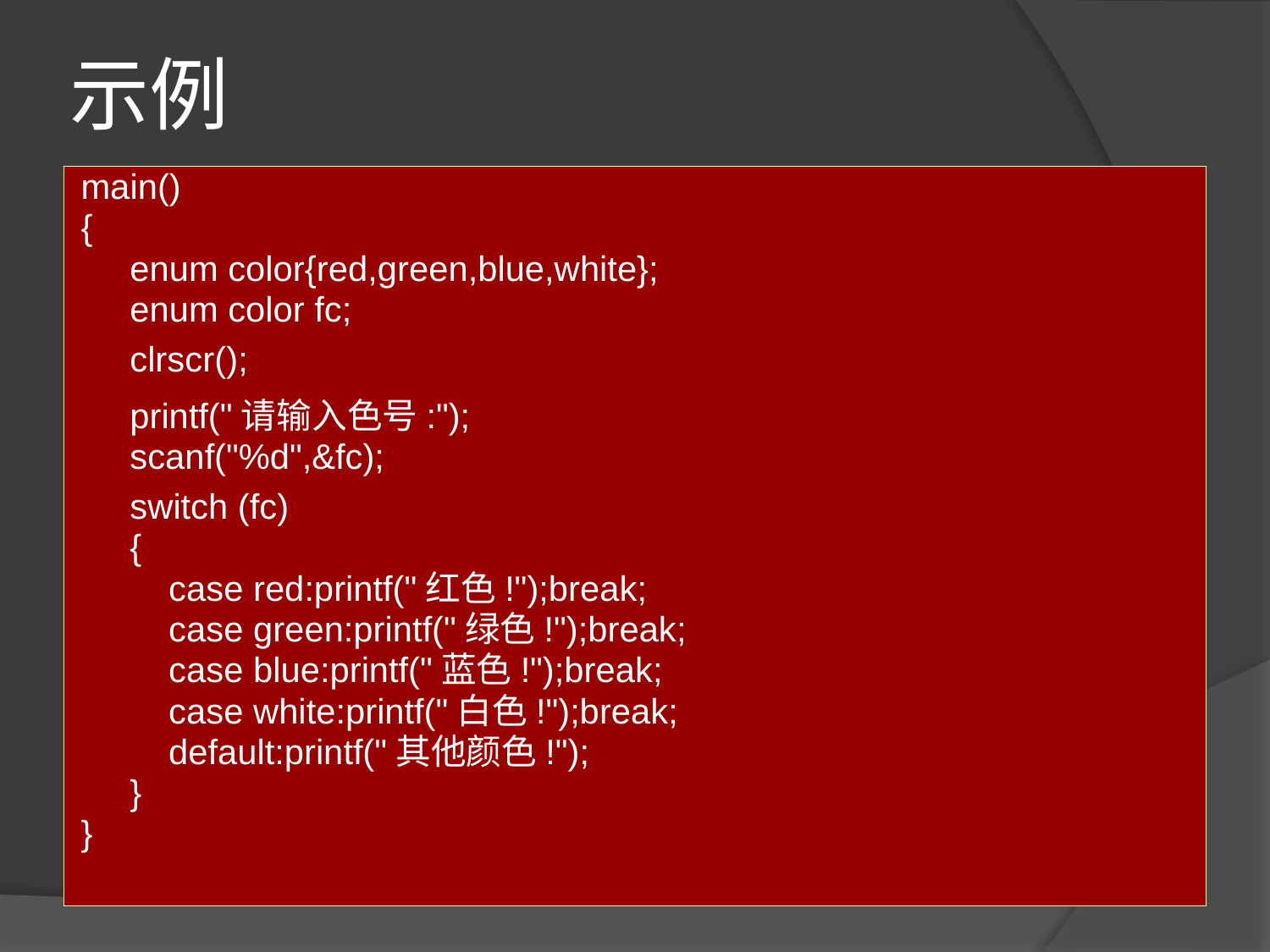

# 示例
main()
{
     enum color{red,green,blue,white};
     enum color fc;
     clrscr();
     printf("请输入色号:");
     scanf("%d",&fc);
     switch (fc)
     {
         case red:printf("红色!");break;
         case green:printf("绿色!");break;
         case blue:printf("蓝色!");break;
         case white:printf("白色!");break;
         default:printf("其他颜色!");
     }
}